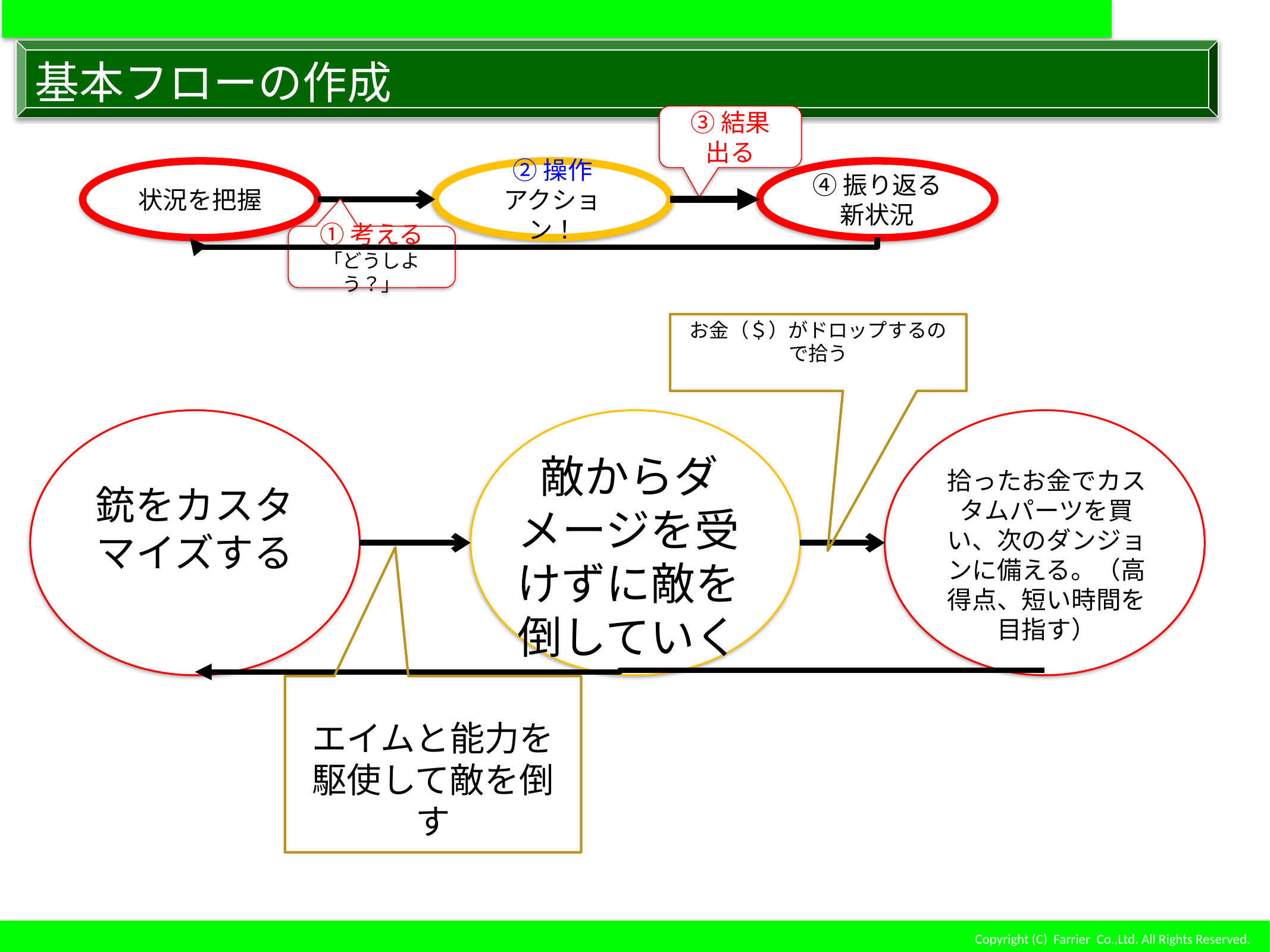

基本フローの作成
③結果
出る
状況を把握
②操作
アクション！
④振り返る
新状況
①考える
「どうしよう？」
お金（＄）がドロップするので拾う

銃をカスタマイズする

敵からダメージを受けずに敵を倒していく
拾ったお金でカスタムパーツを買い、次のダンジョンに備える。（高得点、短い時間を目指す）

エイムと能力を駆使して敵を倒す